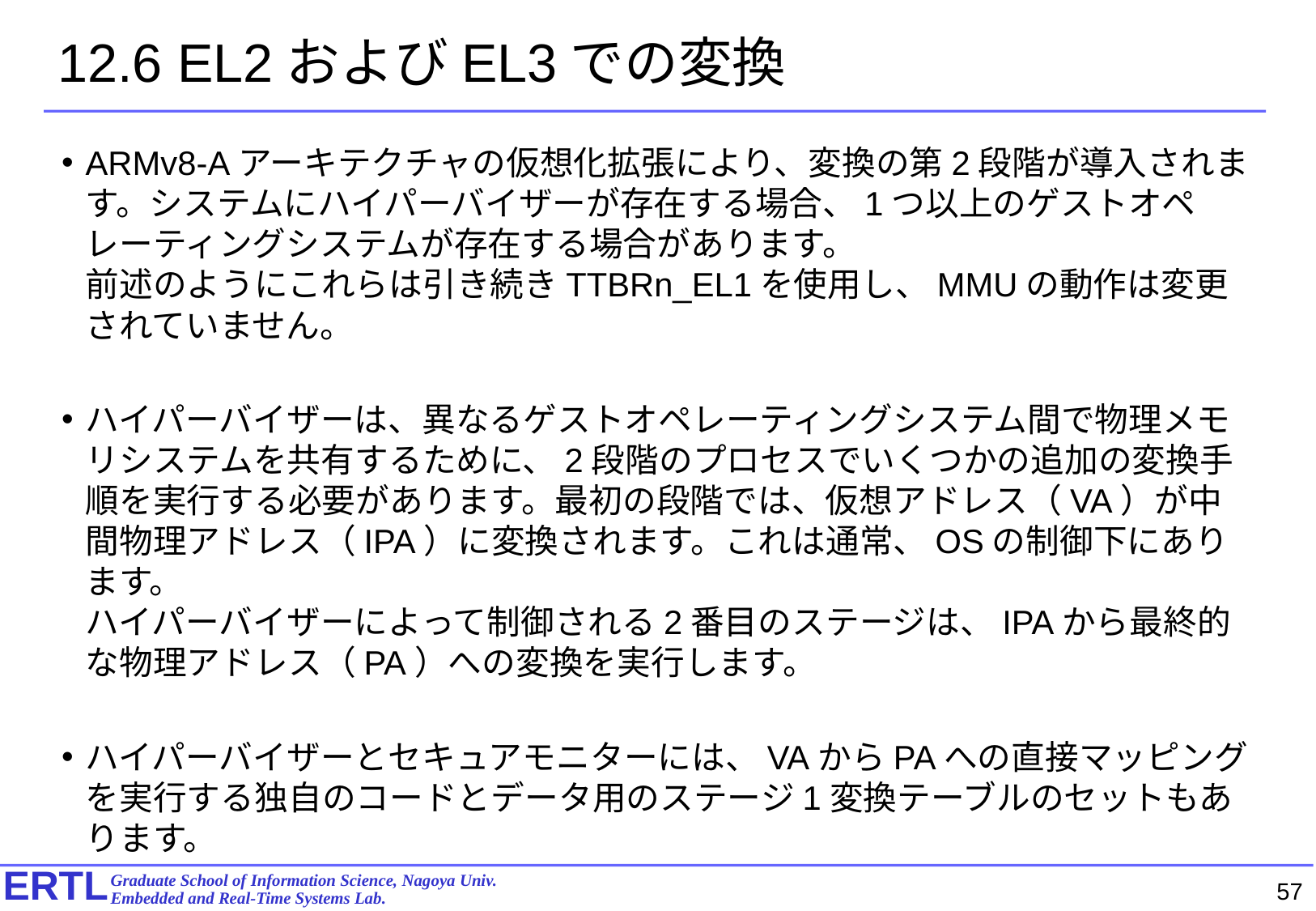

# 12.6 EL2およびEL3での変換
ARMv8-Aアーキテクチャの仮想化拡張により、変換の第2段階が導入されます。システムにハイパーバイザーが存在する場合、1つ以上のゲストオペレーティングシステムが存在する場合があります。
前述のようにこれらは引き続きTTBRn_EL1を使用し、MMUの動作は変更されていません。

ハイパーバイザーは、異なるゲストオペレーティングシステム間で物理メモリシステムを共有するために、2段階のプロセスでいくつかの追加の変換手順を実行する必要があります。最初の段階では、仮想アドレス（VA）が中間物理アドレス（IPA）に変換されます。これは通常、OSの制御下にあります。
ハイパーバイザーによって制御される2番目のステージは、IPAから最終的な物理アドレス（PA）への変換を実行します。

ハイパーバイザーとセキュアモニターには、VAからPAへの直接マッピングを実行する独自のコードとデータ用のステージ1変換テーブルのセットもあります。

57